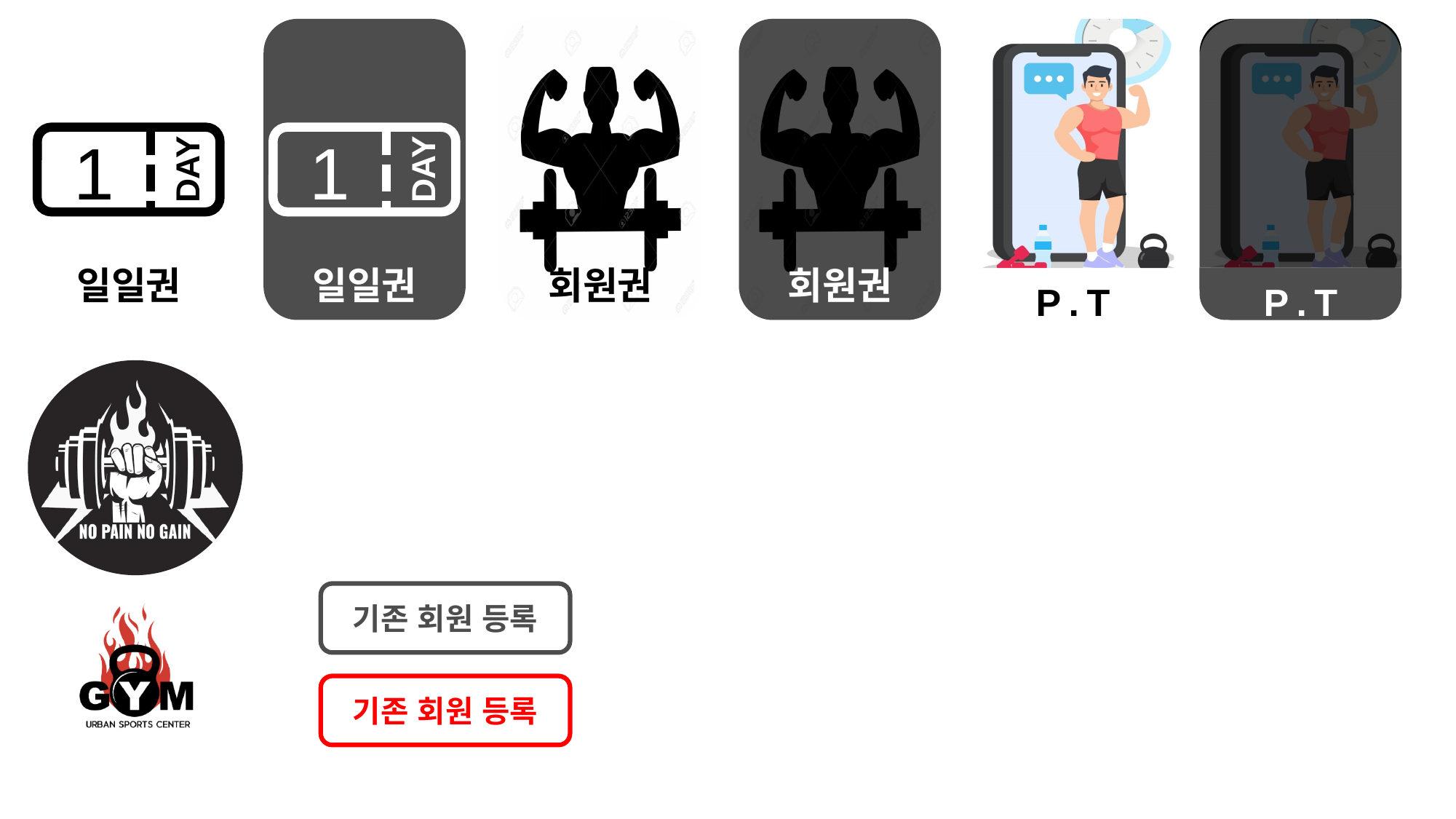

P . T

일일권
1

DAY

일일권
1

DAY

회원권

회원권

P . T

기존 회원 등록

기존 회원 등록
기존 회원 등록